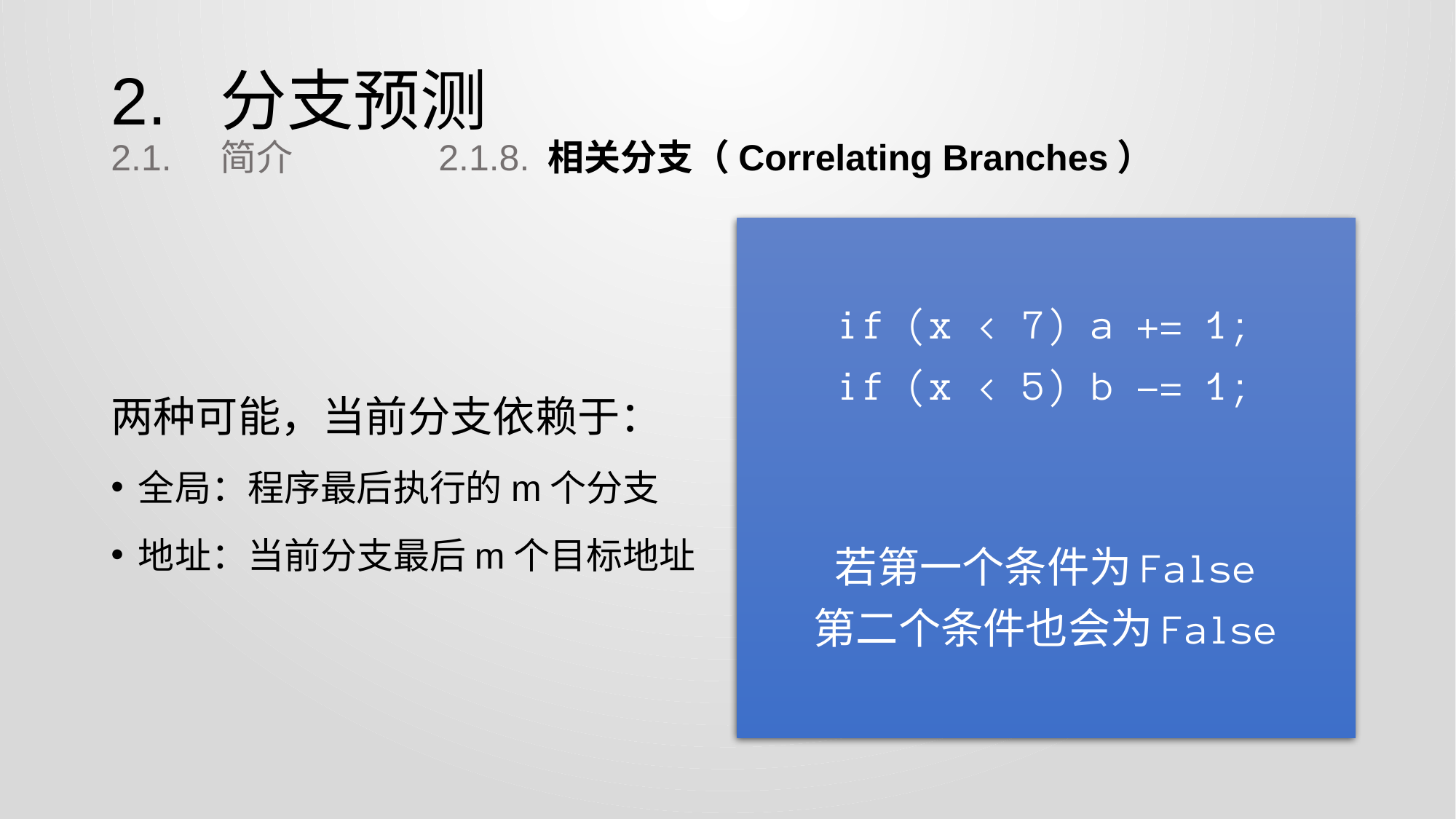

# 2.	分支预测 2.1.	简介		2.1.8.	相关分支（Correlating Branches）
两种可能，当前分支依赖于：
全局：程序最后执行的m个分支
地址：当前分支最后m个目标地址
if (x < 7) a += 1;
if (x < 5) b -= 1;

若第一个条件为False
第二个条件也会为False